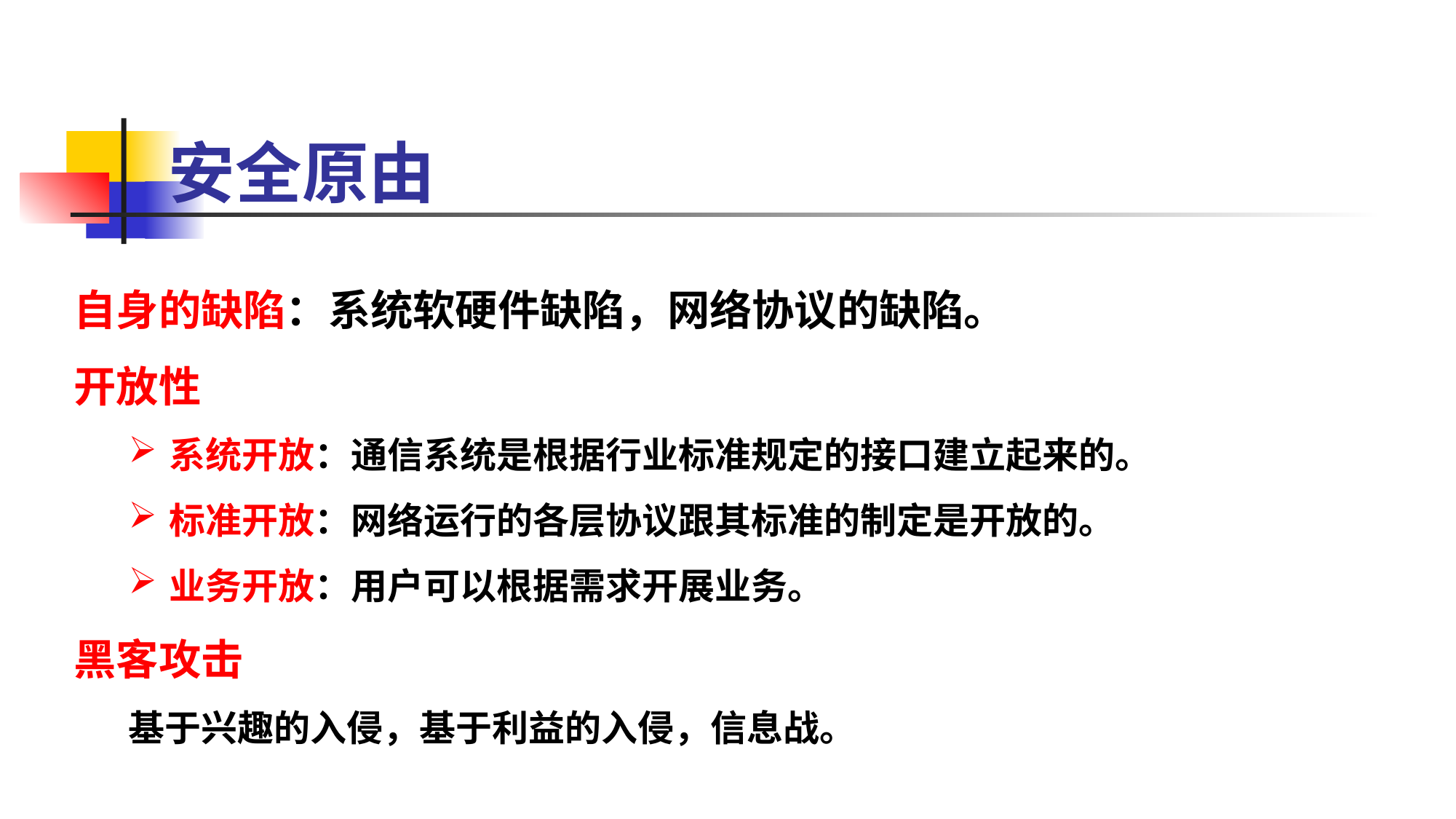

安全原由
自身的缺陷：系统软硬件缺陷，网络协议的缺陷。
开放性
系统开放：通信系统是根据行业标准规定的接口建立起来的。
标准开放：网络运行的各层协议跟其标准的制定是开放的。
业务开放：用户可以根据需求开展业务。
黑客攻击
基于兴趣的入侵，基于利益的入侵，信息战。